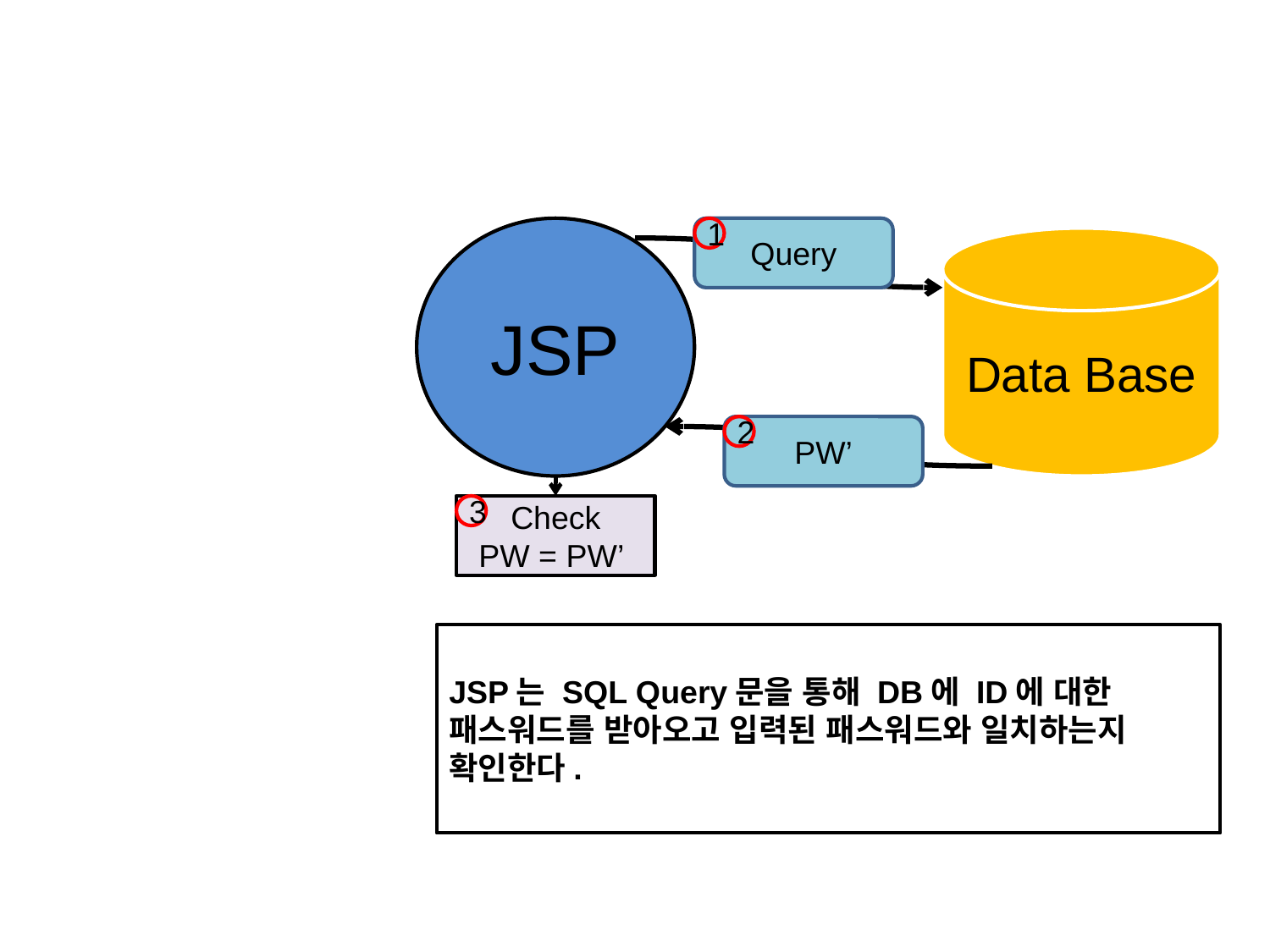

JSP
Query
1
Data Base
PW’
2
Check
PW = PW’
3
JSP는 SQL Query문을 통해 DB에 ID에 대한 패스워드를 받아오고 입력된 패스워드와 일치하는지 확인한다.